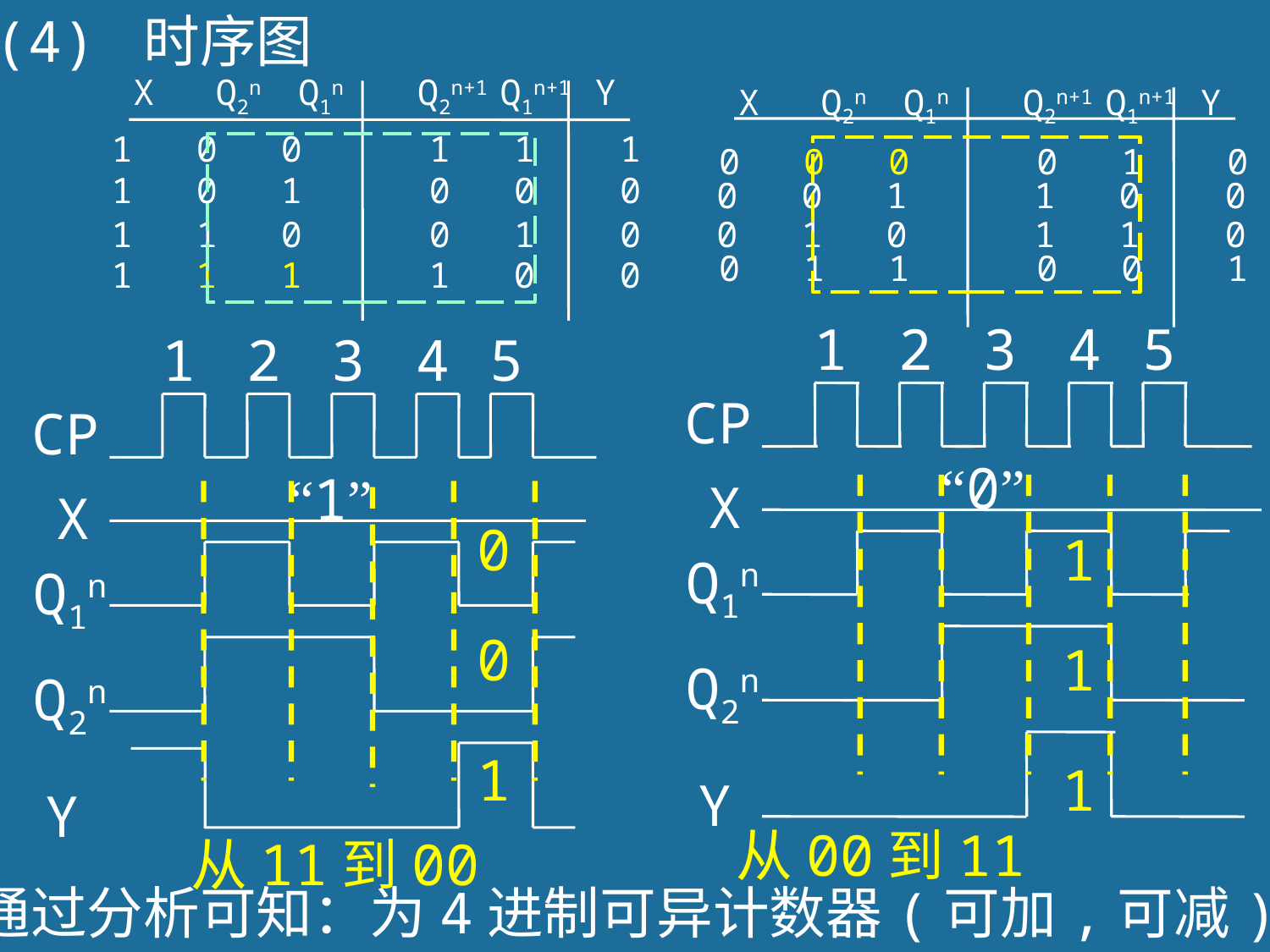

(4) 时序图
X     Q2n   Q1n      Q2n+1 Q1n+1  Y

1   0   0      1   1    1
1   0   1      0   0    0
1   1   0      0   1    0
1   1   1      1   0    0
X     Q2n   Q1n      Q2n+1 Q1n+1  Y

0   0   0      0   1    0
0   0   1      1   0    0
0   1   0      1   1    0
0   1   1      0   0    1

1
2
3
4
5
CP

“0”

X

Q1n

Q2n

Y

1
2
3
4
5
CP

“1”

X

Q1n

Q2n

Y

0
1
0
1
1
1
从00到11
从11到00
33
通过分析可知：为4进制可异计数器(可加,可减)。